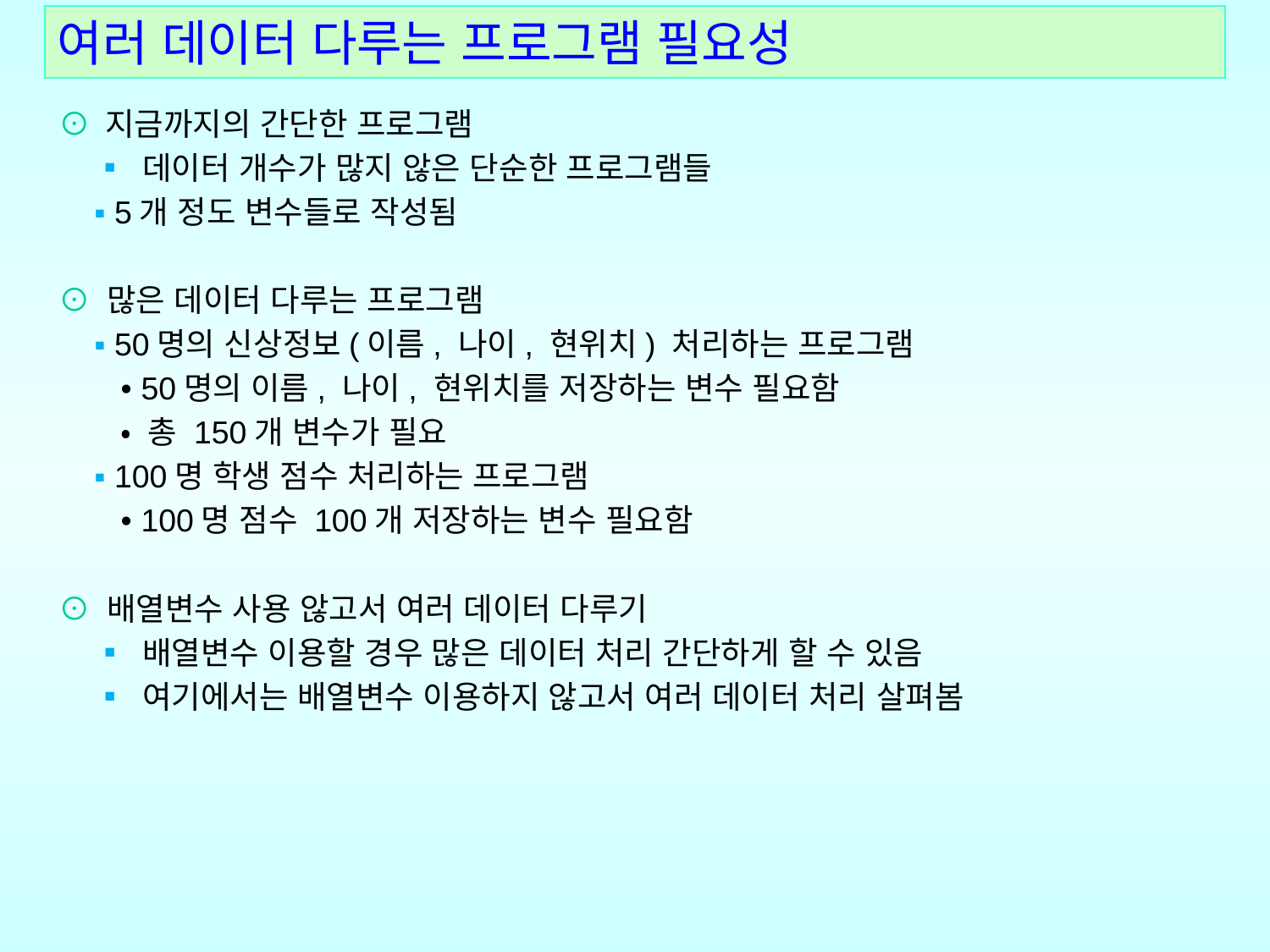

여러 데이터 다루는 프로그램 필요성
⊙ 지금까지의 간단한 프로그램
    ▪ 데이터 개수가 많지 않은 단순한 프로그램들
    ▪ 5개 정도 변수들로 작성됨

⊙ 많은 데이터 다루는 프로그램
    ▪ 50명의 신상정보(이름, 나이, 현위치) 처리하는 프로그램
       • 50명의 이름, 나이, 현위치를 저장하는 변수 필요함
       • 총 150개 변수가 필요
    ▪ 100명 학생 점수 처리하는 프로그램
       • 100명 점수 100개 저장하는 변수 필요함

⊙ 배열변수 사용 않고서 여러 데이터 다루기
    ▪ 배열변수 이용할 경우 많은 데이터 처리 간단하게 할 수 있음
    ▪ 여기에서는 배열변수 이용하지 않고서 여러 데이터 처리 살펴봄